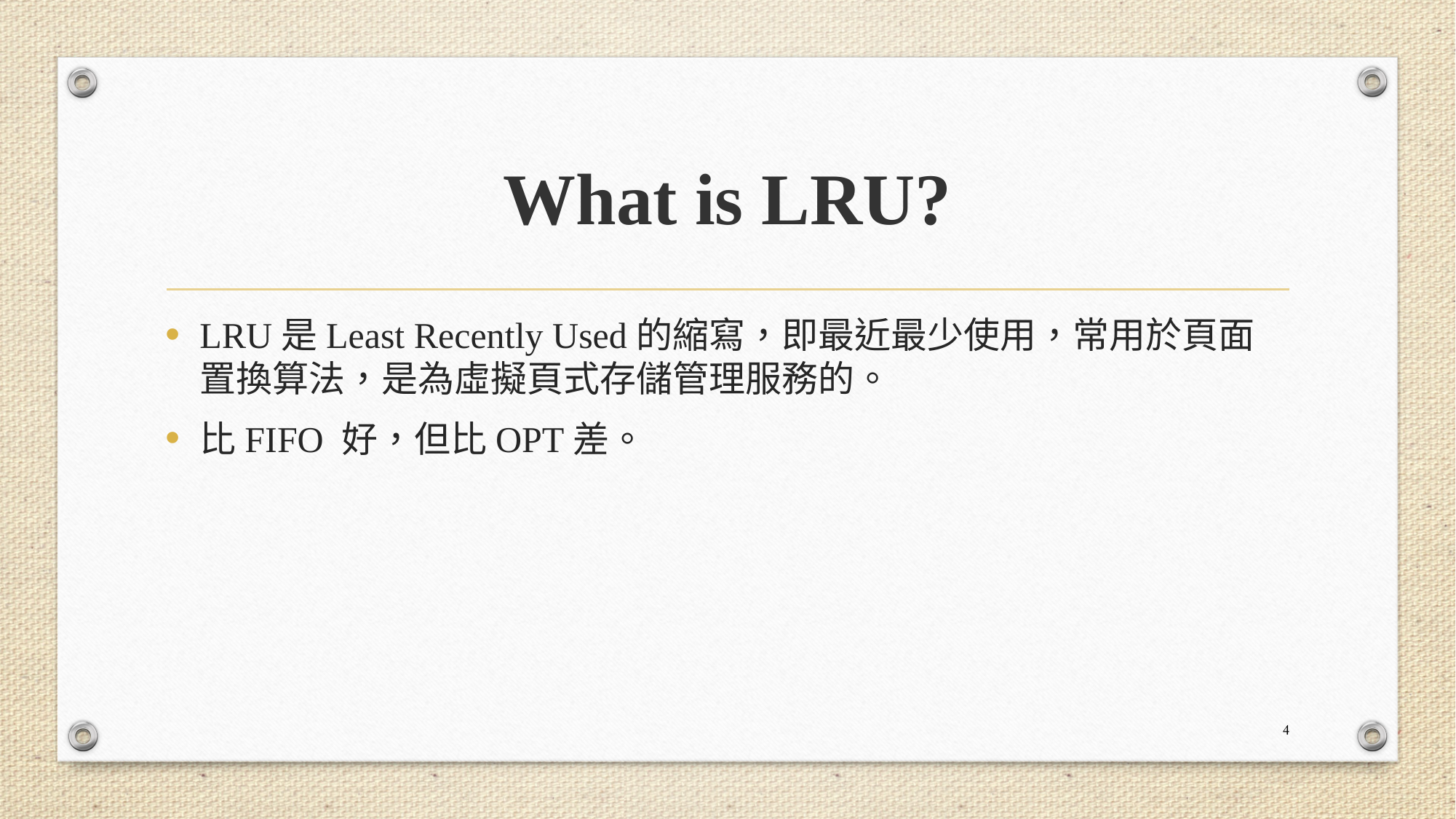

# What is LRU?
LRU是Least Recently Used的縮寫，即最近最少使用，常用於頁面置換算法，是為虛擬頁式存儲管理服務的。
比FIFO 好，但比OPT差。

4